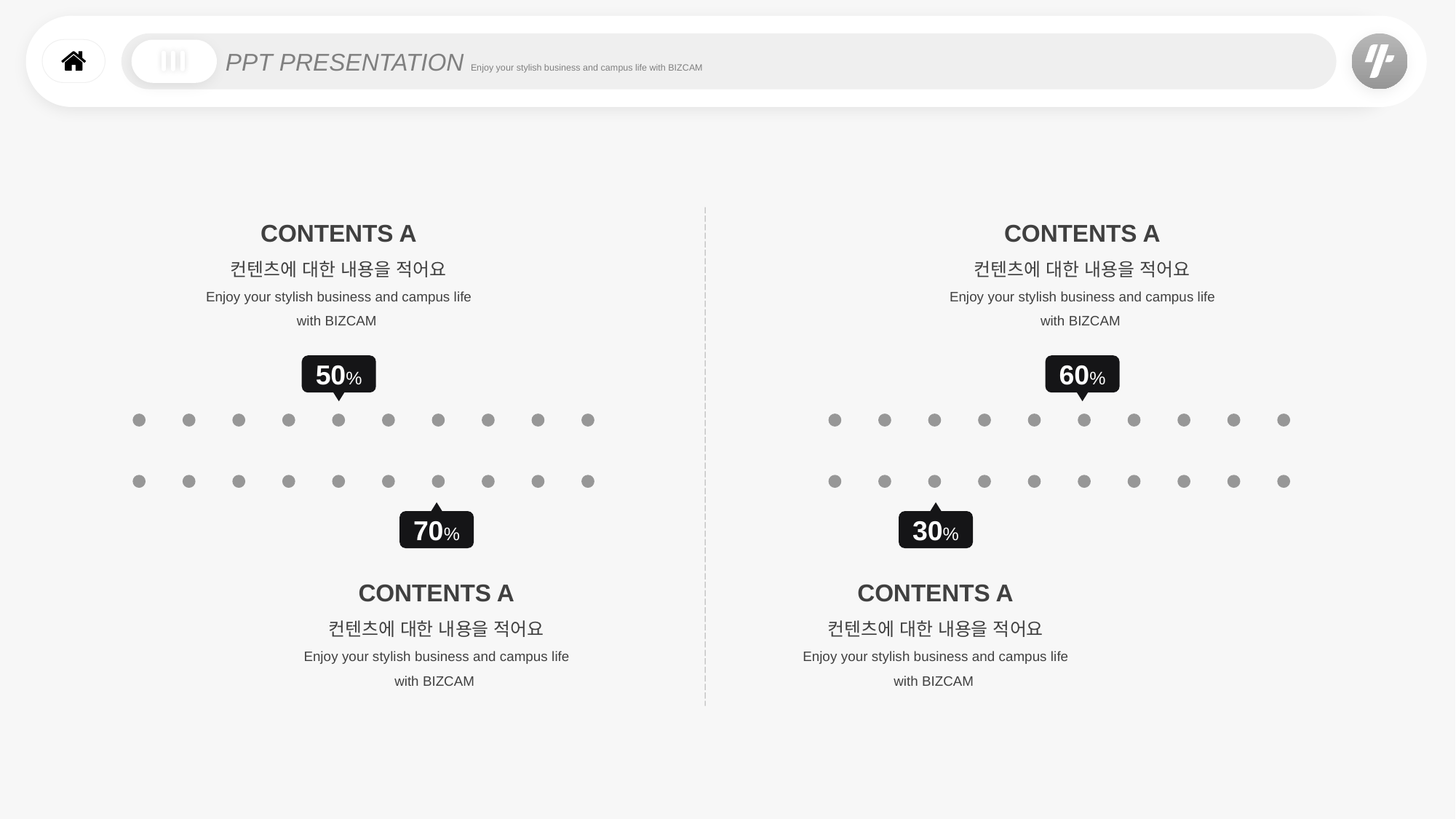

PPT PRESENTATION Enjoy your stylish business and campus life with BIZCAM

CONTENTS A
컨텐츠에 대한 내용을 적어요
Enjoy your stylish business and campus life with BIZCAM
CONTENTS A
컨텐츠에 대한 내용을 적어요
Enjoy your stylish business and campus life with BIZCAM
50%

60%

70%

30%
CONTENTS A
컨텐츠에 대한 내용을 적어요
Enjoy your stylish business and campus life with BIZCAM
CONTENTS A
컨텐츠에 대한 내용을 적어요
Enjoy your stylish business and campus life with BIZCAM